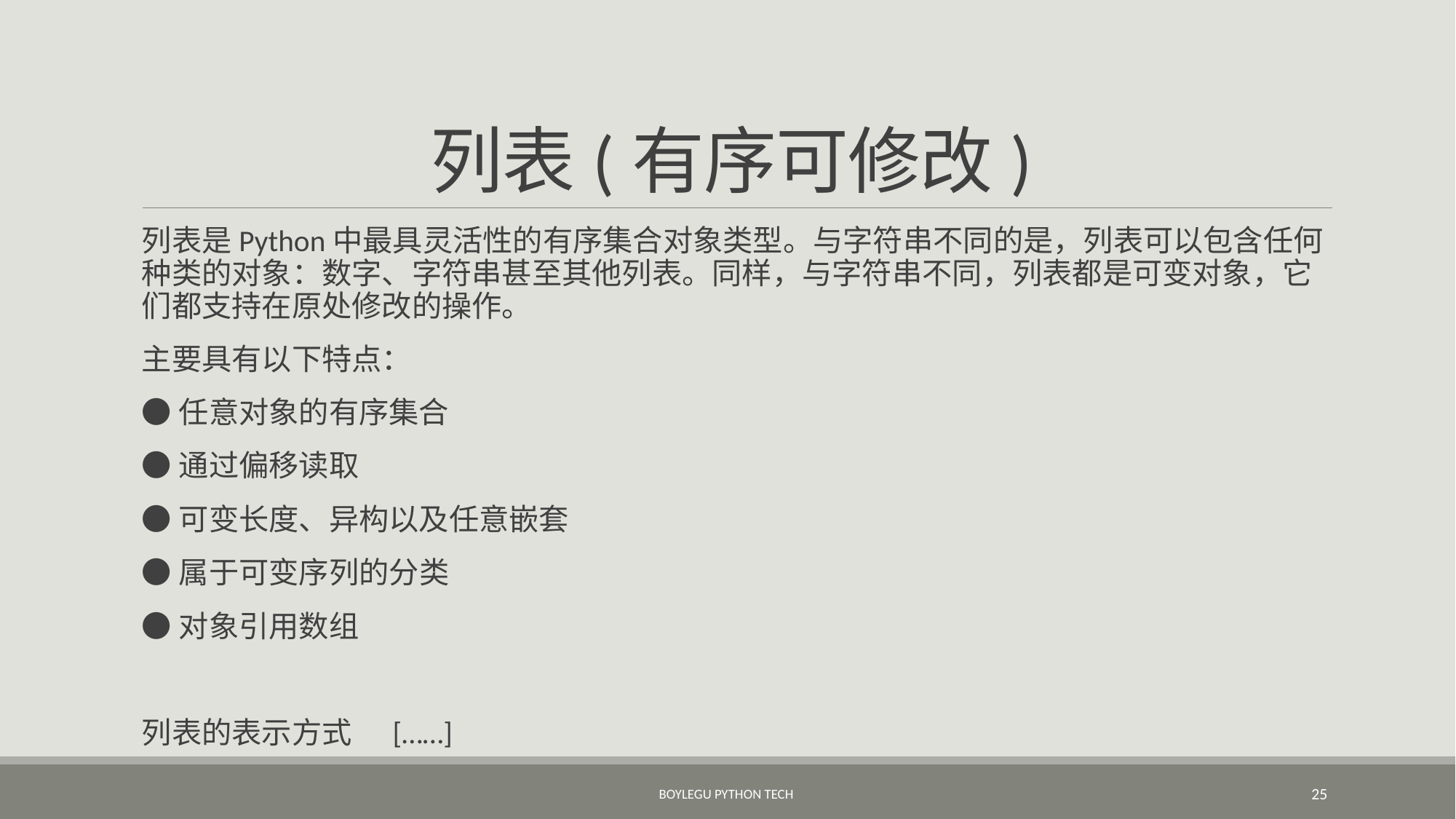

# 列表(有序可修改)
列表是Python中最具灵活性的有序集合对象类型。与字符串不同的是，列表可以包含任何种类的对象：数字、字符串甚至其他列表。同样，与字符串不同，列表都是可变对象，它们都支持在原处修改的操作。
主要具有以下特点：
●任意对象的有序集合
●通过偏移读取
●可变长度、异构以及任意嵌套
●属于可变序列的分类
●对象引用数组

列表的表示方式     [……]

BoyleGu Python Tech
25